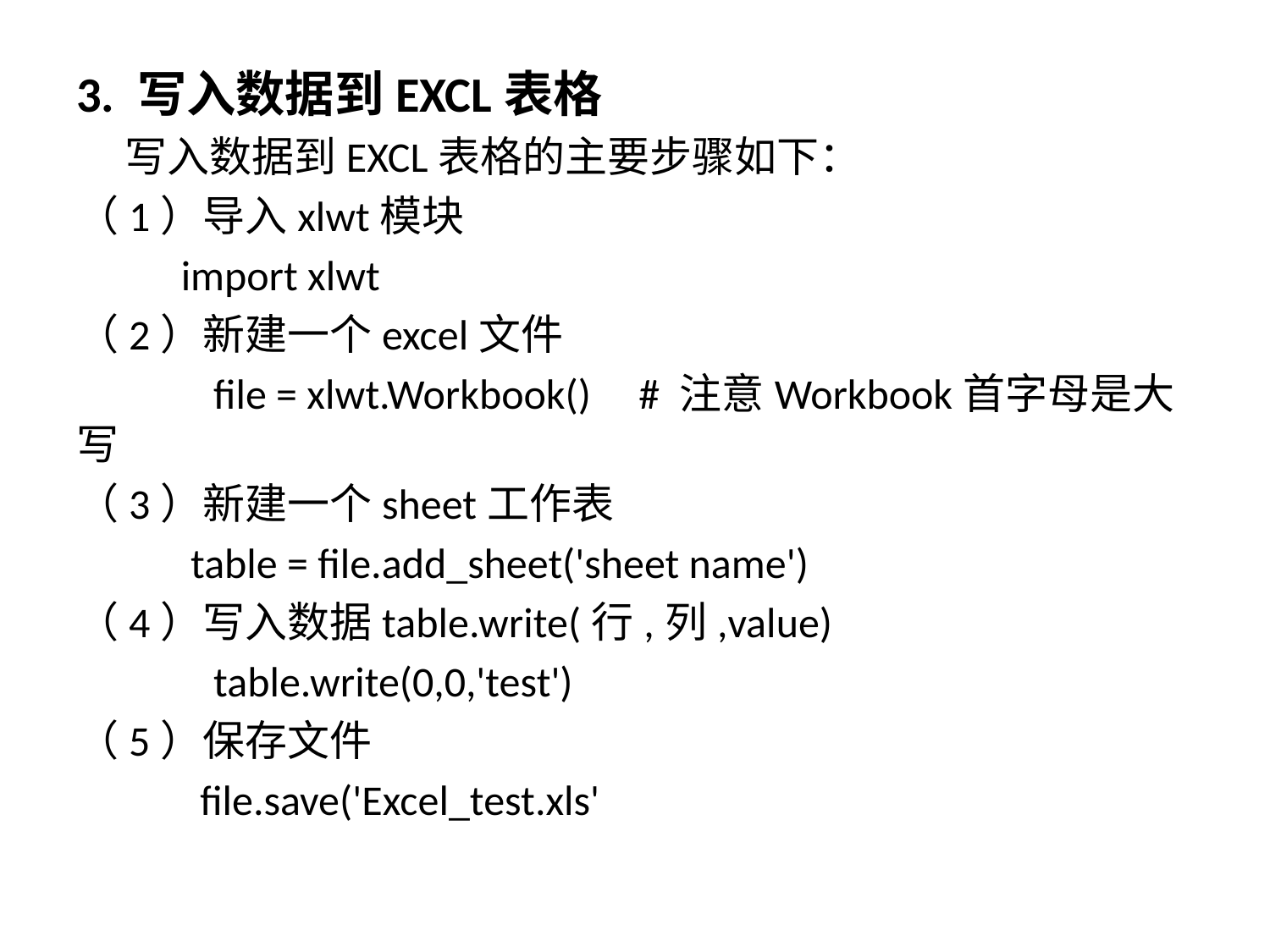

3. 写入数据到EXCL表格
    写入数据到EXCL表格的主要步骤如下：
（1）导入xlwt模块
           import xlwt
（2）新建一个excel文件
　　　file = xlwt.Workbook()     # 注意Workbook首字母是大写
（3）新建一个sheet工作表
            table = file.add_sheet('sheet name')
（4）写入数据table.write(行,列,value)
　　　table.write(0,0,'test')
（5）保存文件
             file.save('Excel_test.xls'